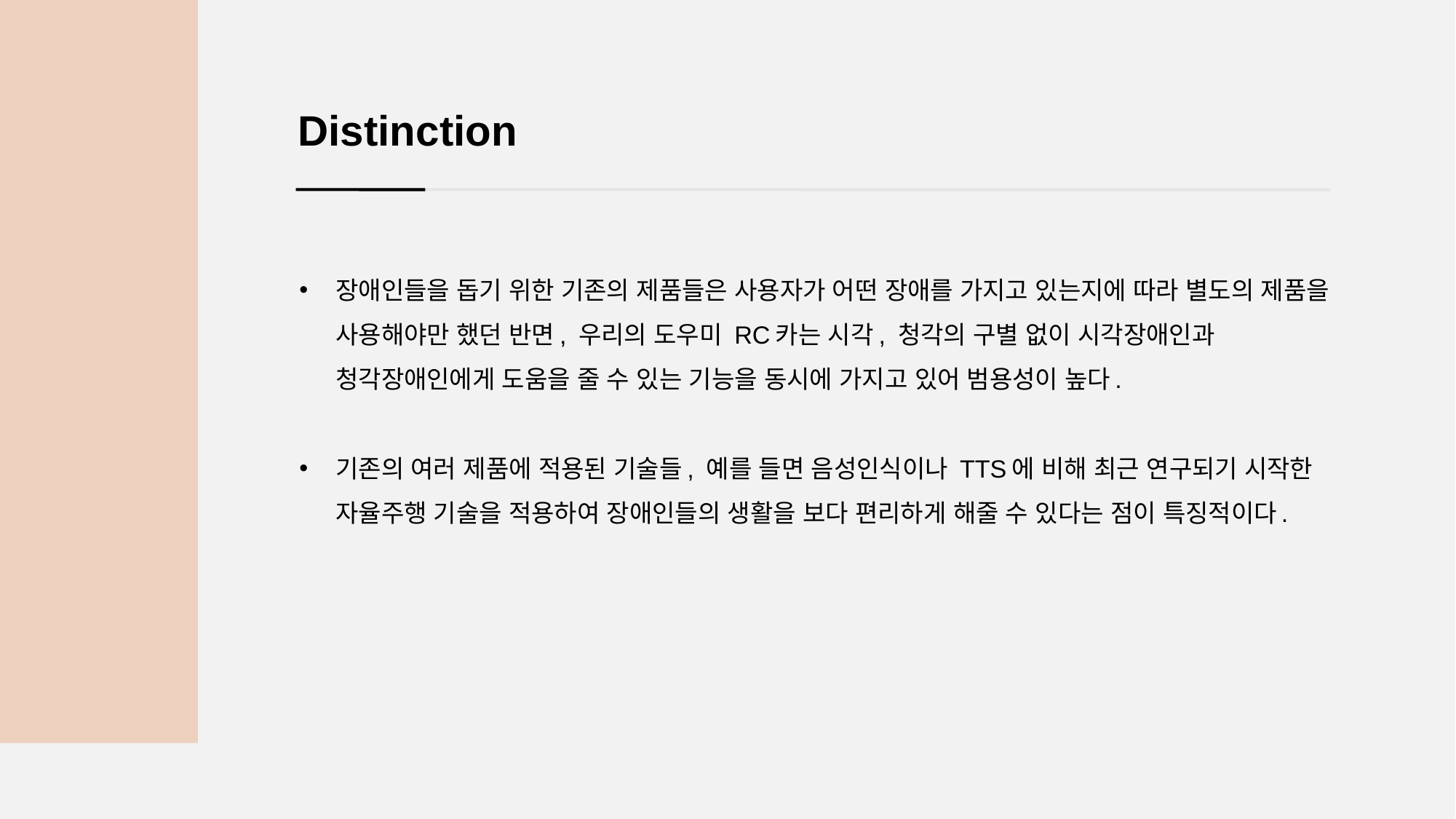

Distinction

장애인들을 돕기 위한 기존의 제품들은 사용자가 어떤 장애를 가지고 있는지에 따라 별도의 제품을 사용해야만 했던 반면, 우리의 도우미 RC카는 시각, 청각의 구별 없이 시각장애인과 청각장애인에게 도움을 줄 수 있는 기능을 동시에 가지고 있어 범용성이 높다.

기존의 여러 제품에 적용된 기술들, 예를 들면 음성인식이나 TTS에 비해 최근 연구되기 시작한 자율주행 기술을 적용하여 장애인들의 생활을 보다 편리하게 해줄 수 있다는 점이 특징적이다.